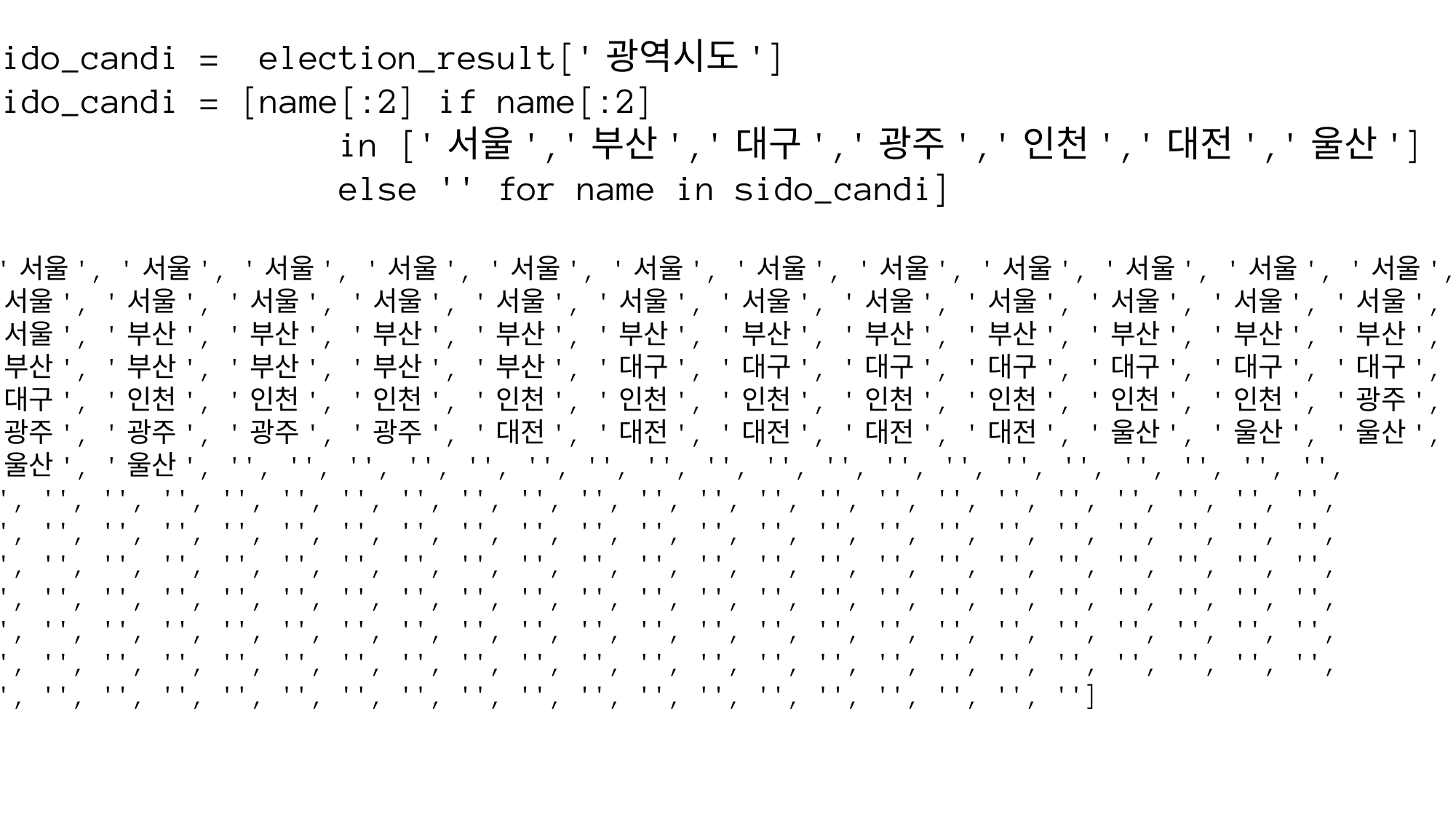

sido_candi =  election_result['광역시도']
sido_candi = [name[:2] if name[:2]
                  in ['서울','부산','대구','광주','인천','대전','울산']
                  else '' for name in sido_candi]

['서울', '서울', '서울', '서울', '서울', '서울', '서울', '서울', '서울', '서울', '서울', '서울',
'서울', '서울', '서울', '서울', '서울', '서울', '서울', '서울', '서울', '서울', '서울', '서울',
'서울', '부산', '부산', '부산', '부산', '부산', '부산', '부산', '부산', '부산', '부산', '부산',
'부산', '부산', '부산', '부산', '부산', '대구', '대구', '대구', '대구', '대구', '대구', '대구',
'대구', '인천', '인천', '인천', '인천', '인천', '인천', '인천', '인천', '인천', '인천', '광주',
'광주', '광주', '광주', '광주', '대전', '대전', '대전', '대전', '대전', '울산', '울산', '울산',
'울산', '울산', '', '', '', '', '', '', '', '', '', '', '', '', '', '', '', '', '', '', '',
'', '', '', '', '', '', '', '', '', '', '', '', '', '', '', '', '', '', '', '', '', '', '',
'', '', '', '', '', '', '', '', '', '', '', '', '', '', '', '', '', '', '', '', '', '', '',
'', '', '', '', '', '', '', '', '', '', '', '', '', '', '', '', '', '', '', '', '', '', '',
'', '', '', '', '', '', '', '', '', '', '', '', '', '', '', '', '', '', '', '', '', '', '',
'', '', '', '', '', '', '', '', '', '', '', '', '', '', '', '', '', '', '', '', '', '', '',
'', '', '', '', '', '', '', '', '', '', '', '', '', '', '', '', '', '', '', '', '', '', '',
'', '', '', '', '', '', '', '', '', '', '', '', '', '', '', '', '', '', '']